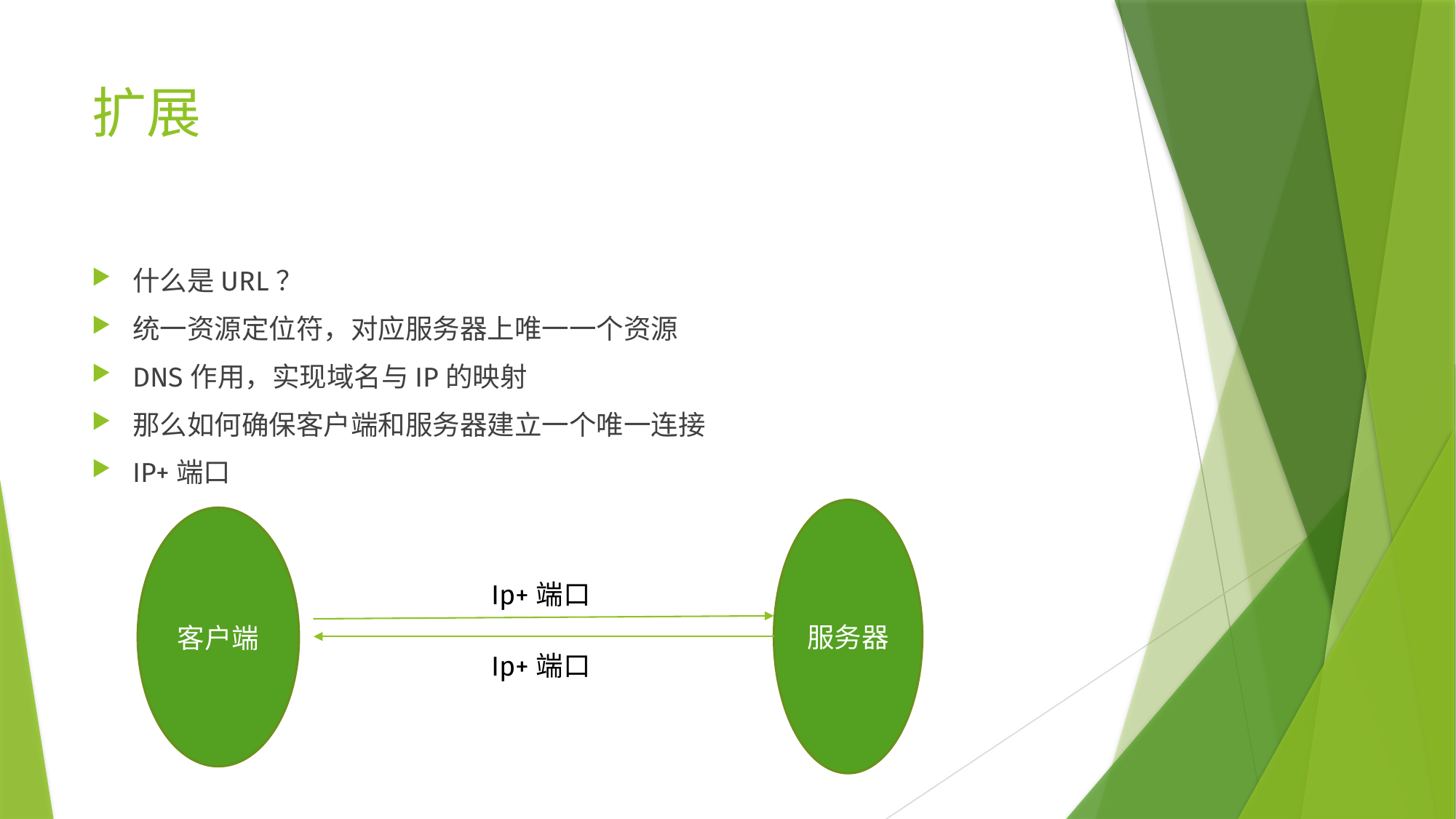

# 扩展
什么是URL？
统一资源定位符，对应服务器上唯一一个资源
DNS作用，实现域名与IP的映射
那么如何确保客户端和服务器建立一个唯一连接
IP+端口
服务器
客户端
Ip+端口
Ip+端口